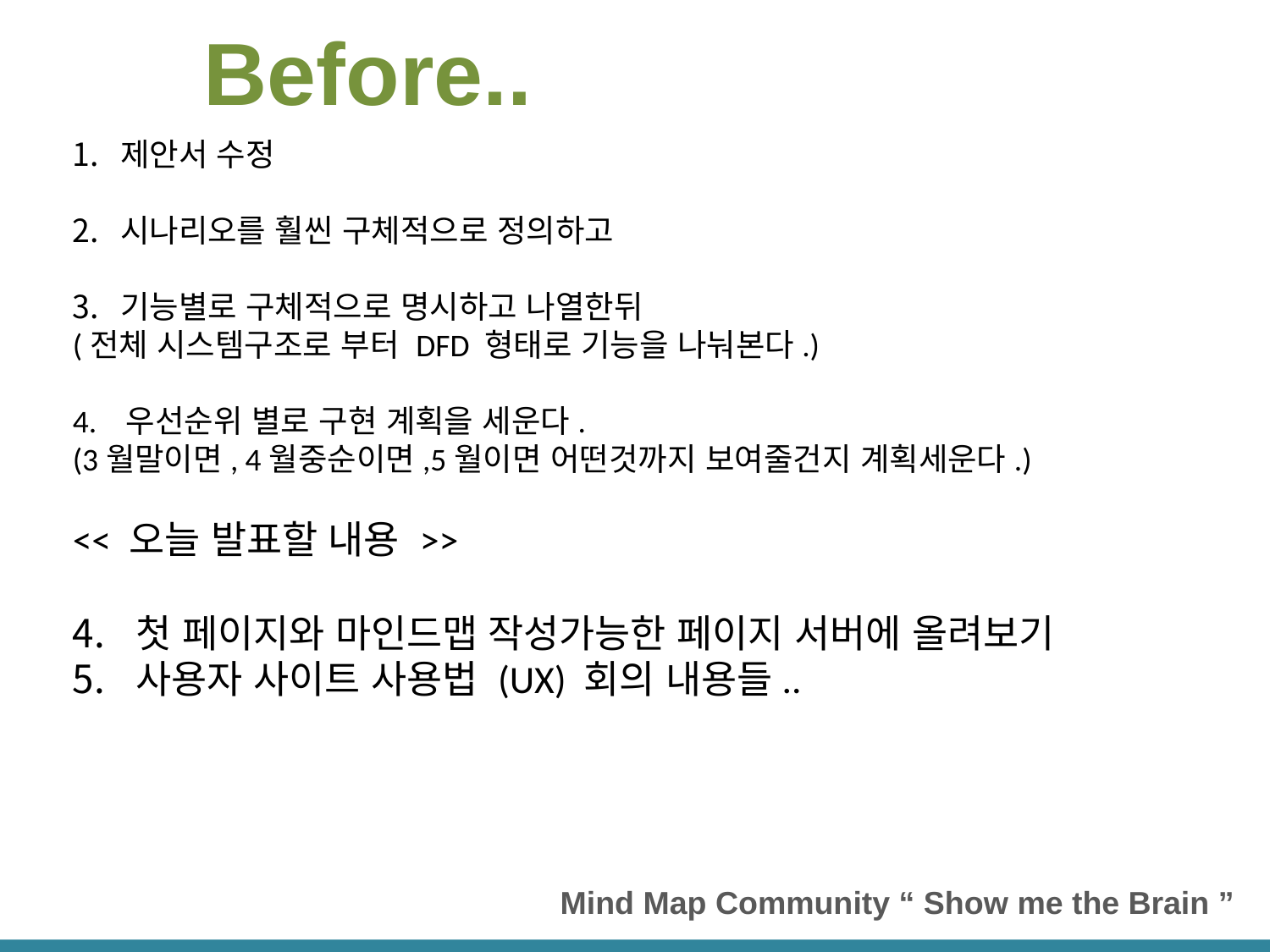

Before..
제안서 수정

시나리오를 훨씬 구체적으로 정의하고

기능별로 구체적으로 명시하고 나열한뒤
(전체 시스템구조로 부터 DFD 형태로 기능을 나눠본다.)

4.   우선순위 별로 구현 계획을 세운다.
(3월말이면, 4월중순이면,5월이면 어떤것까지 보여줄건지 계획세운다.)

<< 오늘 발표할 내용 >>

첫 페이지와 마인드맵 작성가능한 페이지 서버에 올려보기
사용자 사이트 사용법 (UX) 회의 내용들..
Mind Map Community “ Show me the Brain ”